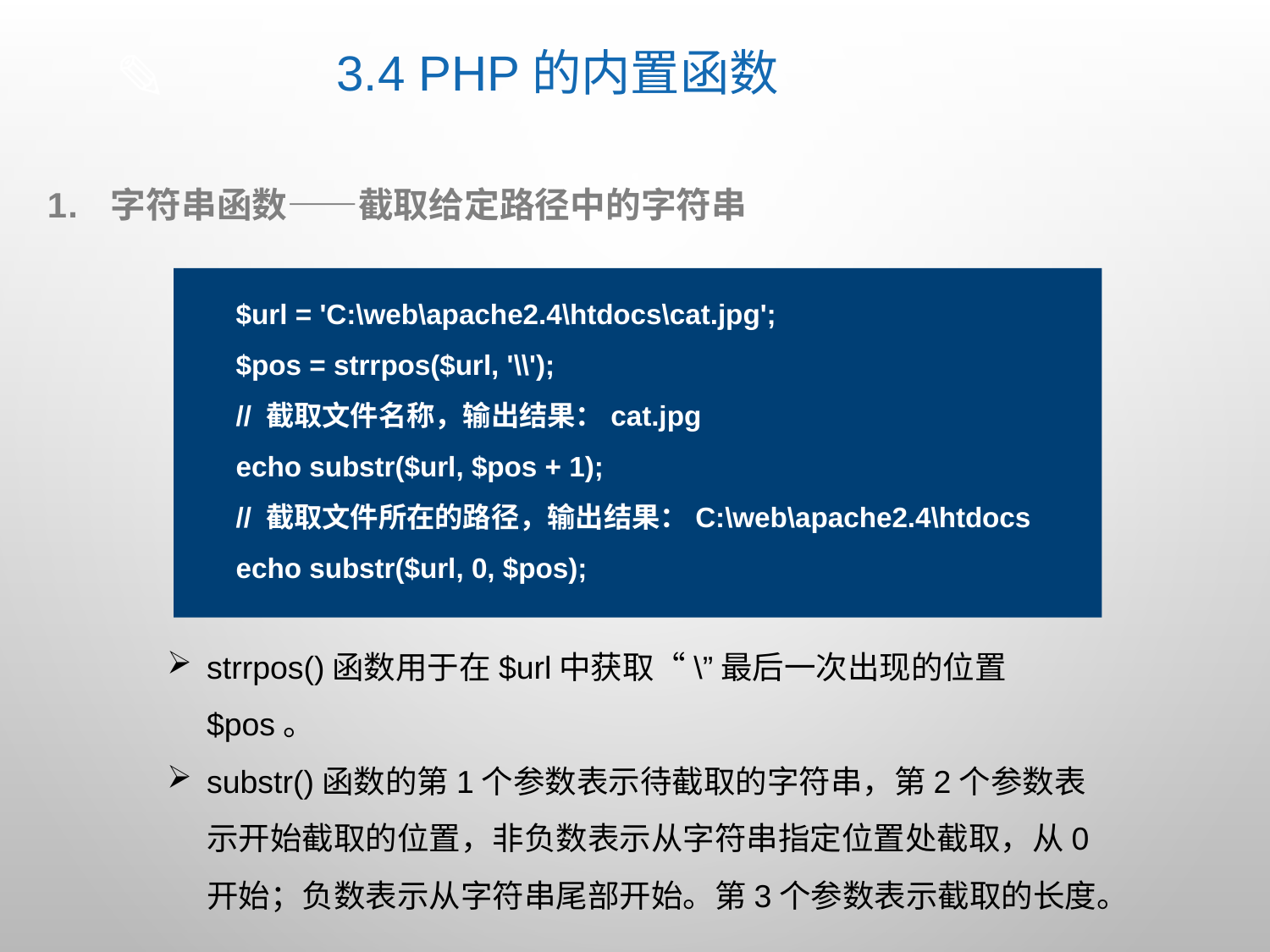

# 3.4 PHP的内置函数
字符串函数——截取给定路径中的字符串

$url = 'C:\web\apache2.4\htdocs\cat.jpg';
$pos = strrpos($url, '\\');
// 截取文件名称，输出结果：cat.jpg
echo substr($url, $pos + 1);
// 截取文件所在的路径，输出结果：C:\web\apache2.4\htdocs
echo substr($url, 0, $pos);
strrpos()函数用于在$url中获取“\”最后一次出现的位置$pos。
substr()函数的第1个参数表示待截取的字符串，第2个参数表示开始截取的位置，非负数表示从字符串指定位置处截取，从0开始；负数表示从字符串尾部开始。第3个参数表示截取的长度。